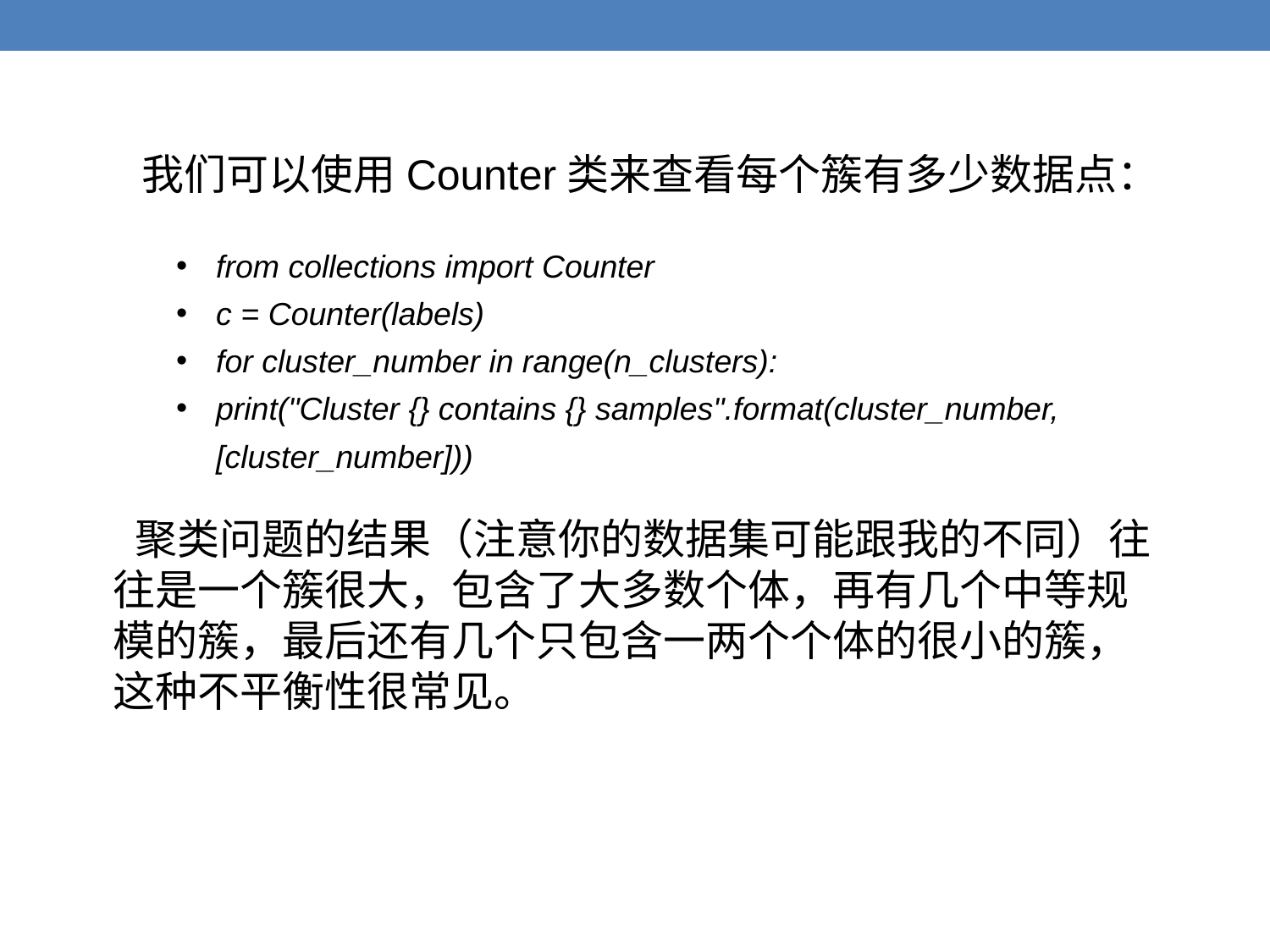

我们可以使用Counter类来查看每个簇有多少数据点：

from collections import Counter
c = Counter(labels)
for cluster_number in range(n_clusters):
print("Cluster {} contains {} samples".format(cluster_number, [cluster_number]))

  聚类问题的结果（注意你的数据集可能跟我的不同）往往是一个簇很大，包含了大多数个体，再有几个中等规模的簇，最后还有几个只包含一两个个体的很小的簇，这种不平衡性很常见。